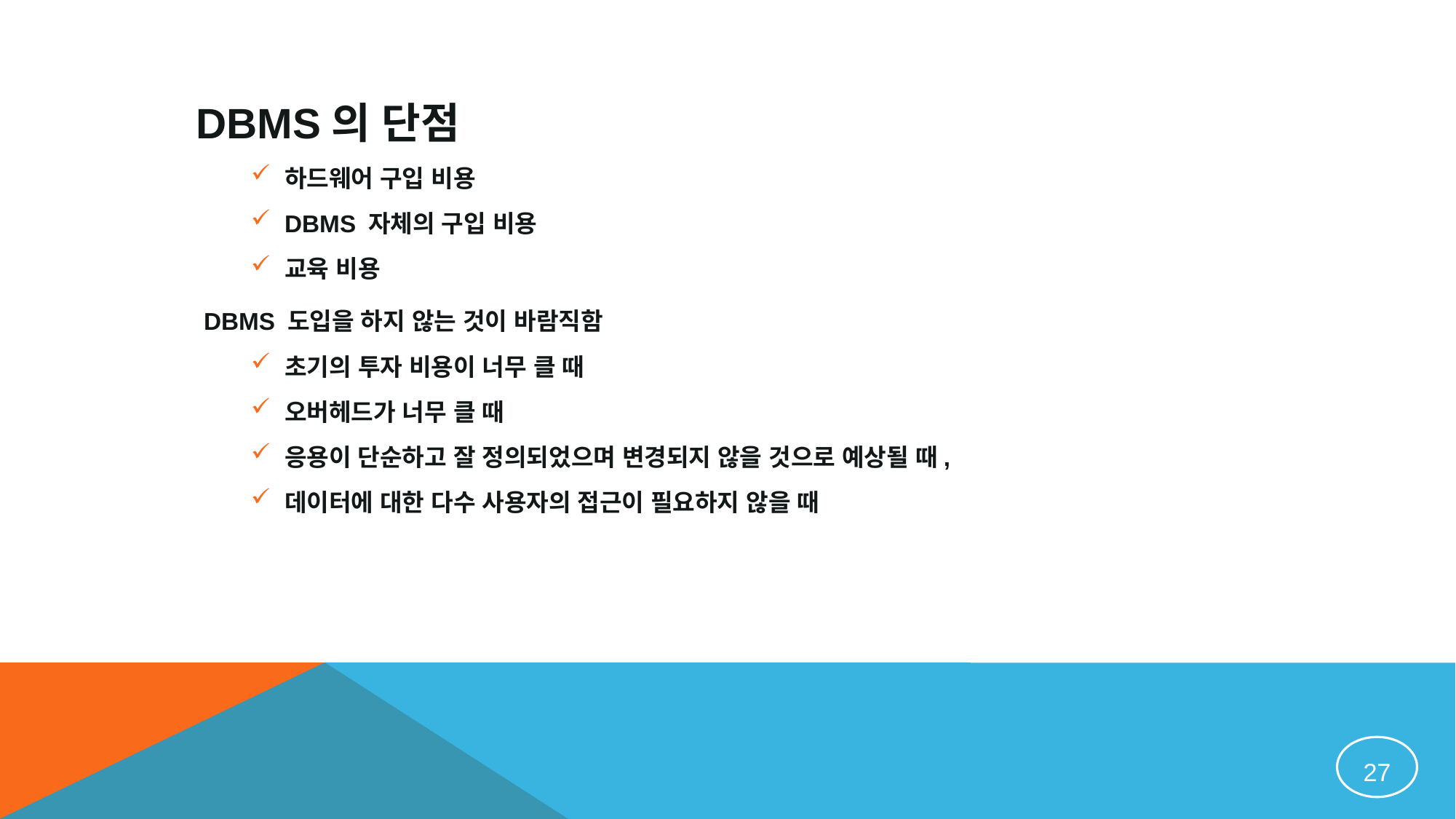

DBMS의 단점
하드웨어 구입 비용
DBMS 자체의 구입 비용
교육 비용
DBMS 도입을 하지 않는 것이 바람직함
초기의 투자 비용이 너무 클 때
오버헤드가 너무 클 때
응용이 단순하고 잘 정의되었으며 변경되지 않을 것으로 예상될 때,
데이터에 대한 다수 사용자의 접근이 필요하지 않을 때
27